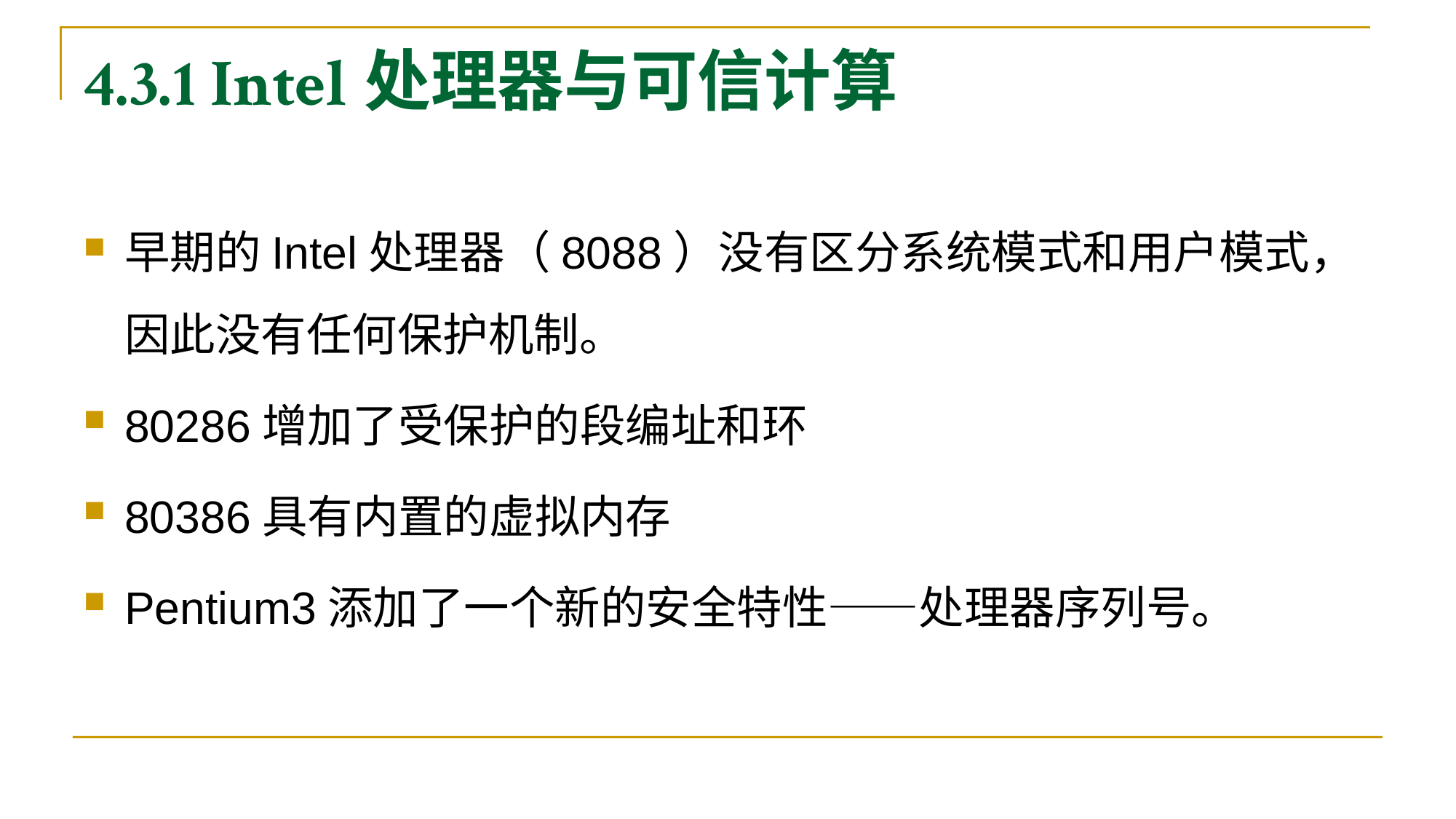

# 4.3.1 Intel处理器与可信计算
早期的Intel处理器（8088）没有区分系统模式和用户模式，因此没有任何保护机制。
80286增加了受保护的段编址和环
80386具有内置的虚拟内存
Pentium3添加了一个新的安全特性——处理器序列号。